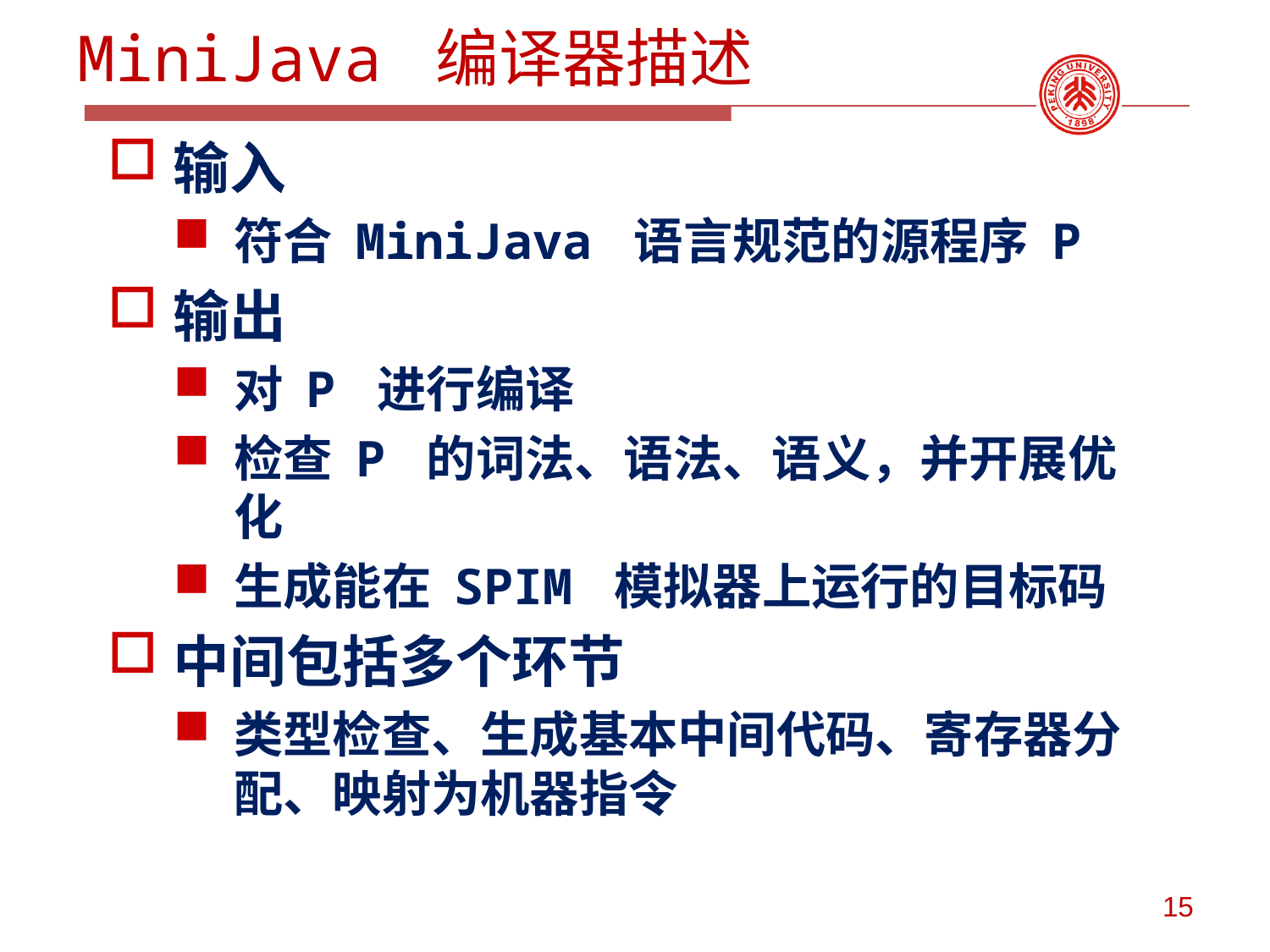

# MiniJava 编译器描述
输入
符合 MiniJava 语言规范的源程序 P
输出
对 P 进行编译
检查 P 的词法、语法、语义，并开展优化
生成能在 SPIM 模拟器上运行的目标码
中间包括多个环节
类型检查、生成基本中间代码、寄存器分配、映射为机器指令
15